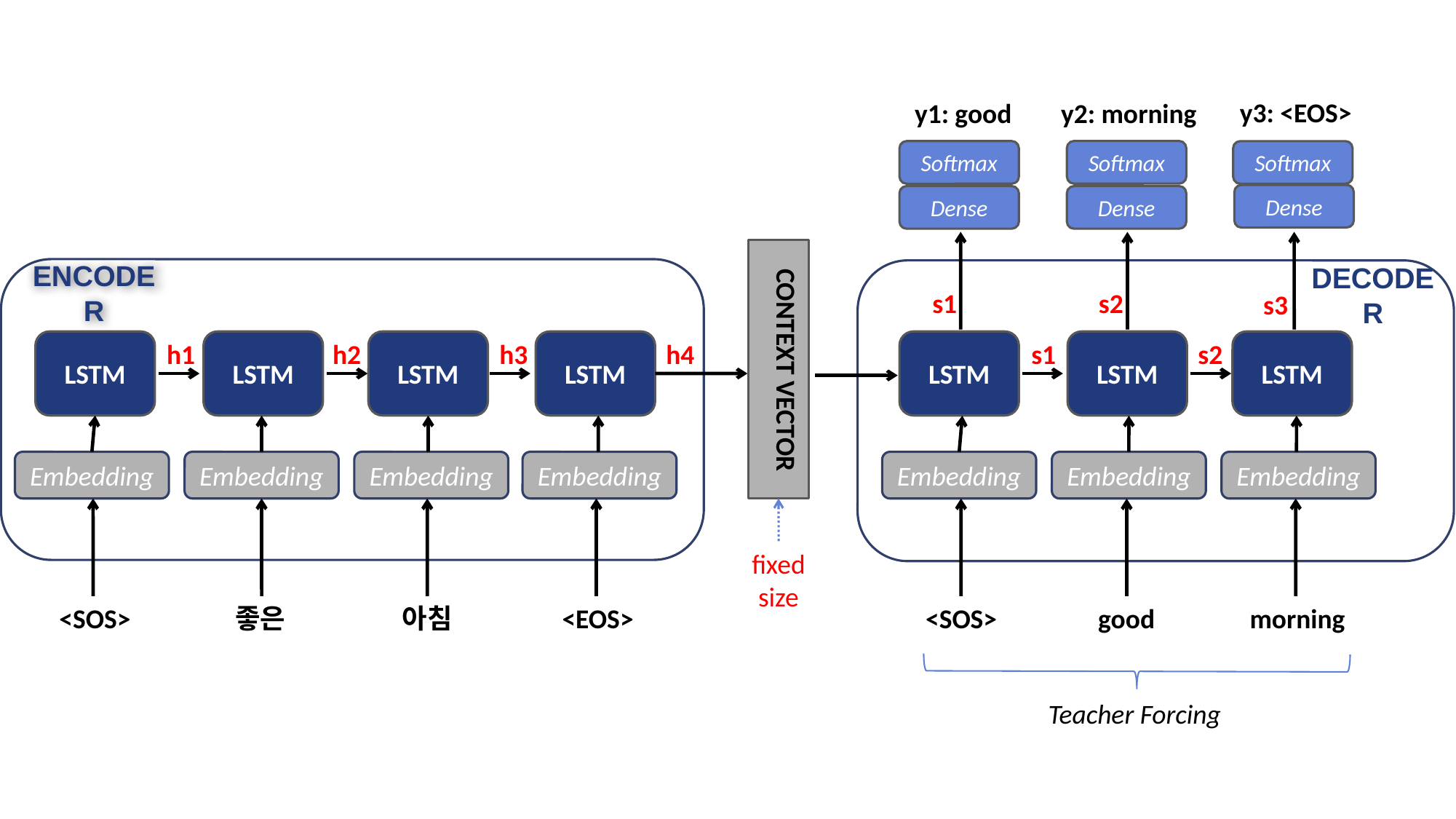

y3: <EOS>
 y1: good
y2: morning
Softmax
Softmax
Softmax
Dense
Dense
Dense

CONTEXT VECTOR

ENCODER
DECODER
s1
s2
s3
LSTM
LSTM
LSTM
LSTM
h1
h2
h3
h4
LSTM
LSTM
LSTM
s1
s2
Embedding
Embedding
Embedding
Embedding
Embedding
Embedding
Embedding

fixed size
<EOS>
 <SOS>
좋은
아침
 <SOS>
good
morning
Teacher Forcing